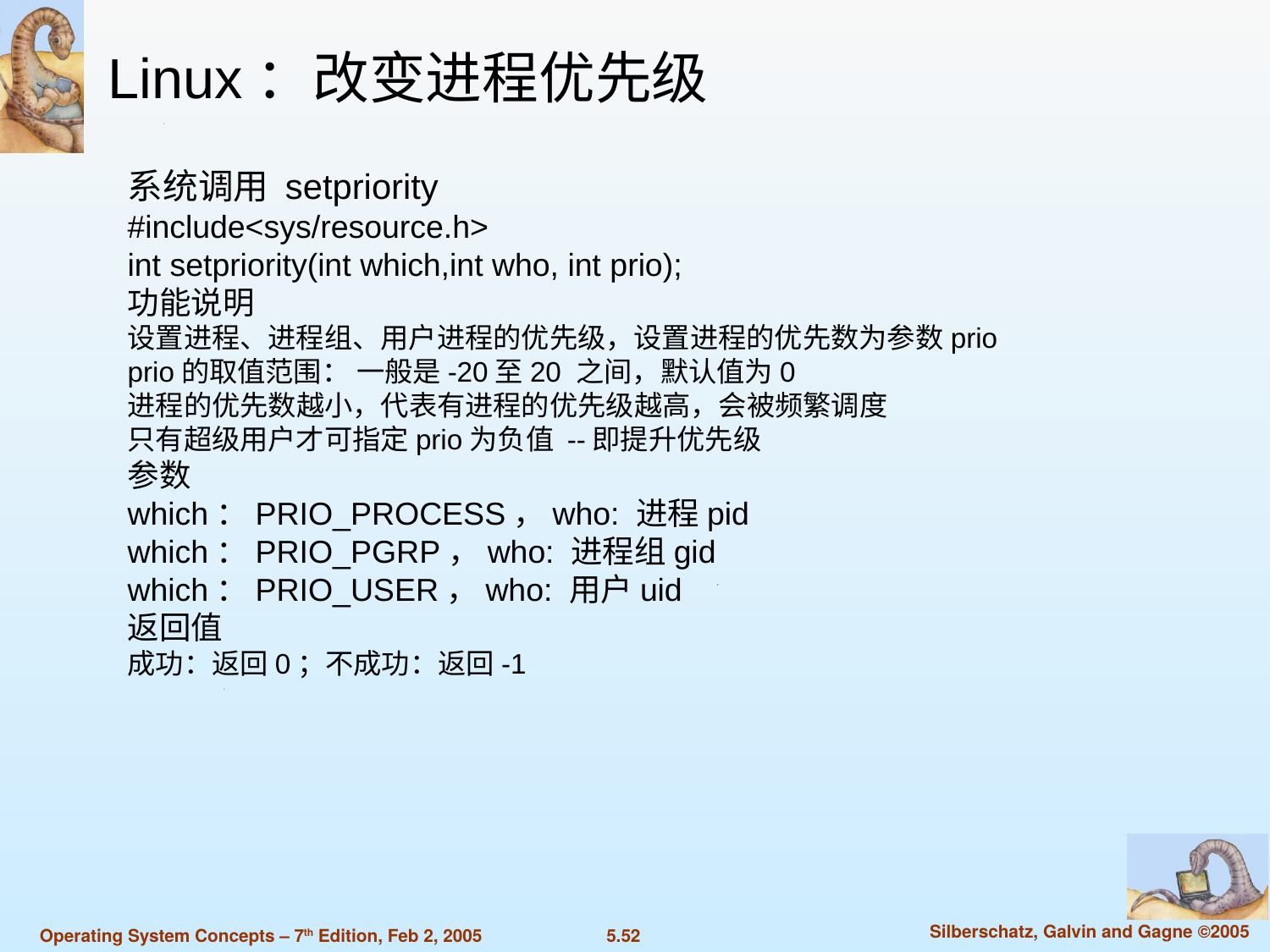

Linux：改变进程优先级
系统调用 setpriority
#include<sys/resource.h>
int setpriority(int which,int who, int prio);
功能说明
设置进程、进程组、用户进程的优先级，设置进程的优先数为参数prio
prio的取值范围： 一般是-20至20 之间，默认值为0
进程的优先数越小，代表有进程的优先级越高，会被频繁调度
只有超级用户才可指定prio为负值 --即提升优先级
参数
which：PRIO_PROCESS，who: 进程pid
which：PRIO_PGRP，who: 进程组gid
which：PRIO_USER，who: 用户uid
返回值
成功：返回0；不成功：返回-1